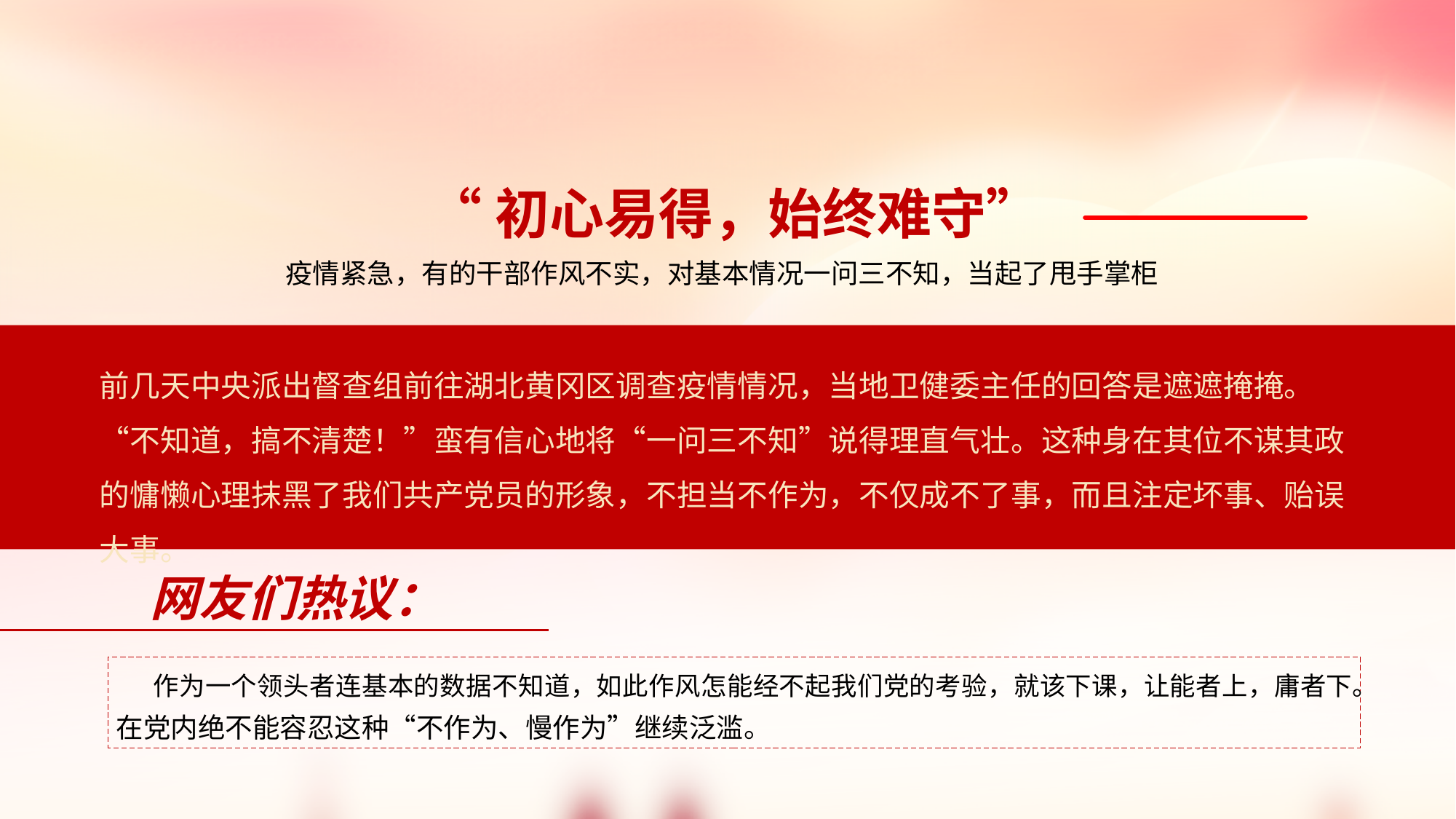

“初心易得，始终难守”
疫情紧急，有的干部作风不实，对基本情况一问三不知，当起了甩手掌柜

前几天中央派出督查组前往湖北黄冈区调查疫情情况，当地卫健委主任的回答是遮遮掩掩。“不知道，搞不清楚！”蛮有信心地将“一问三不知”说得理直气壮。这种身在其位不谋其政的慵懒心理抹黑了我们共产党员的形象，不担当不作为，不仅成不了事，而且注定坏事、贻误大事。
网友们热议：
     作为一个领头者连基本的数据不知道，如此作风怎能经不起我们党的考验，就该下课，让能者上，庸者下。
在党内绝不能容忍这种“不作为、慢作为”继续泛滥。